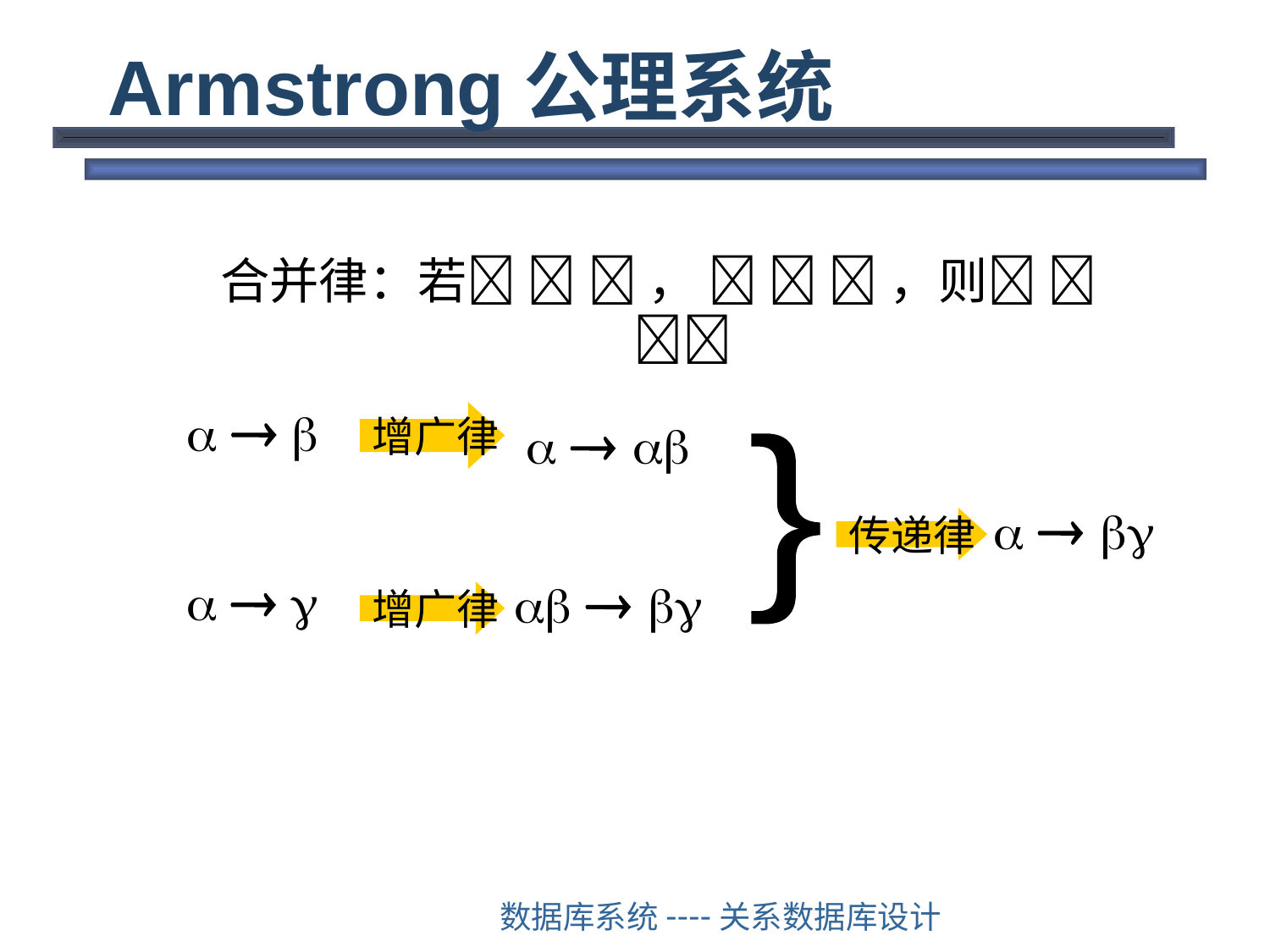

# Armstrong公理系统
合并律：若α → β ， α → γ ，则α → βγ

α → β
增广律
α → αβ
}

α → βγ
传递律
α → γ

αβ → βγ
增广律
数据库系统----关系数据库设计